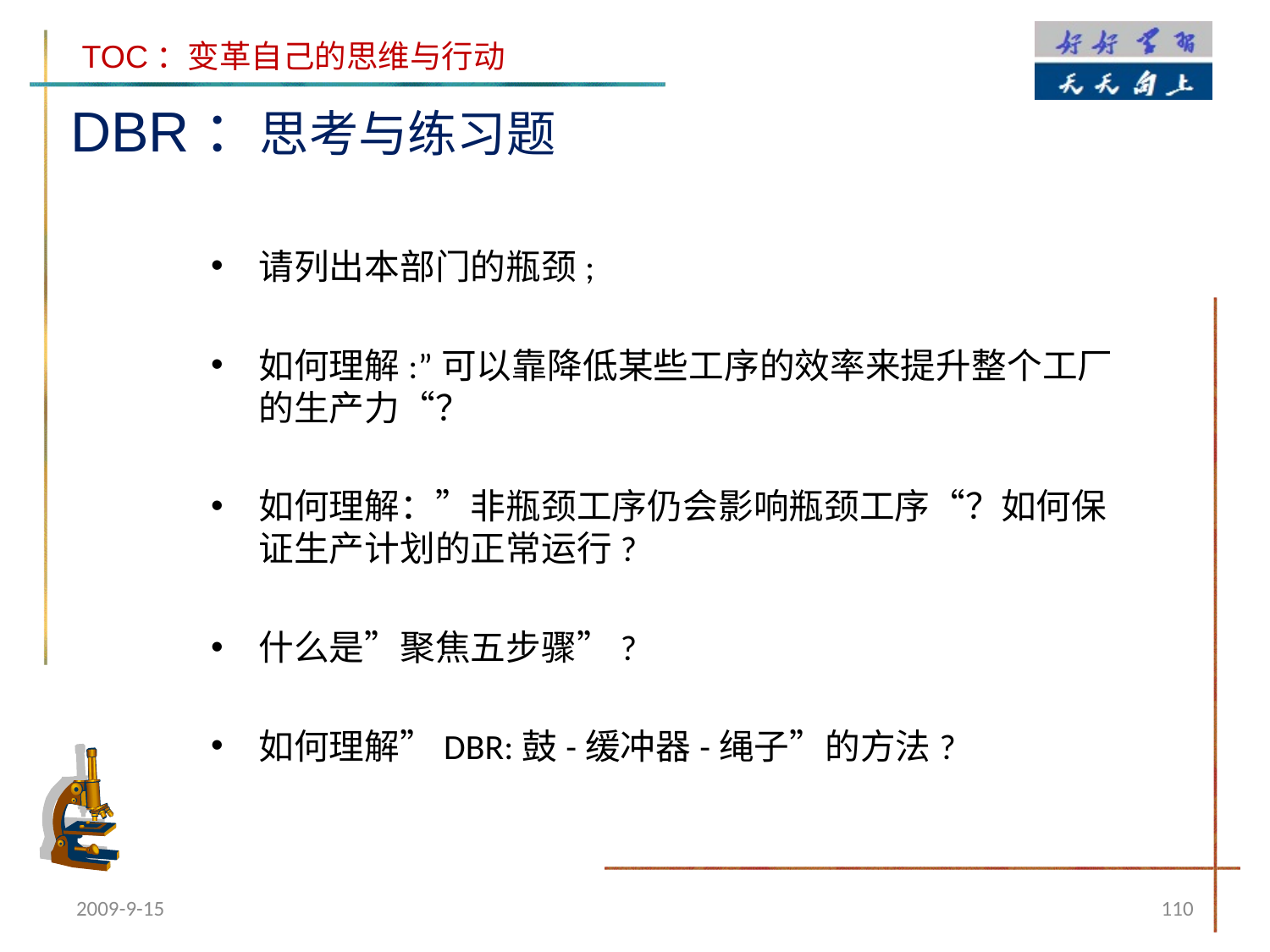

DBR：思考与练习题
请列出本部门的瓶颈;

如何理解:”可以靠降低某些工序的效率来提升整个工厂的生产力“？

如何理解：”非瓶颈工序仍会影响瓶颈工序“？如何保证生产计划的正常运行?

什么是”聚焦五步骤”?

如何理解”DBR:鼓-缓冲器-绳子”的方法?
2009-9-15
110